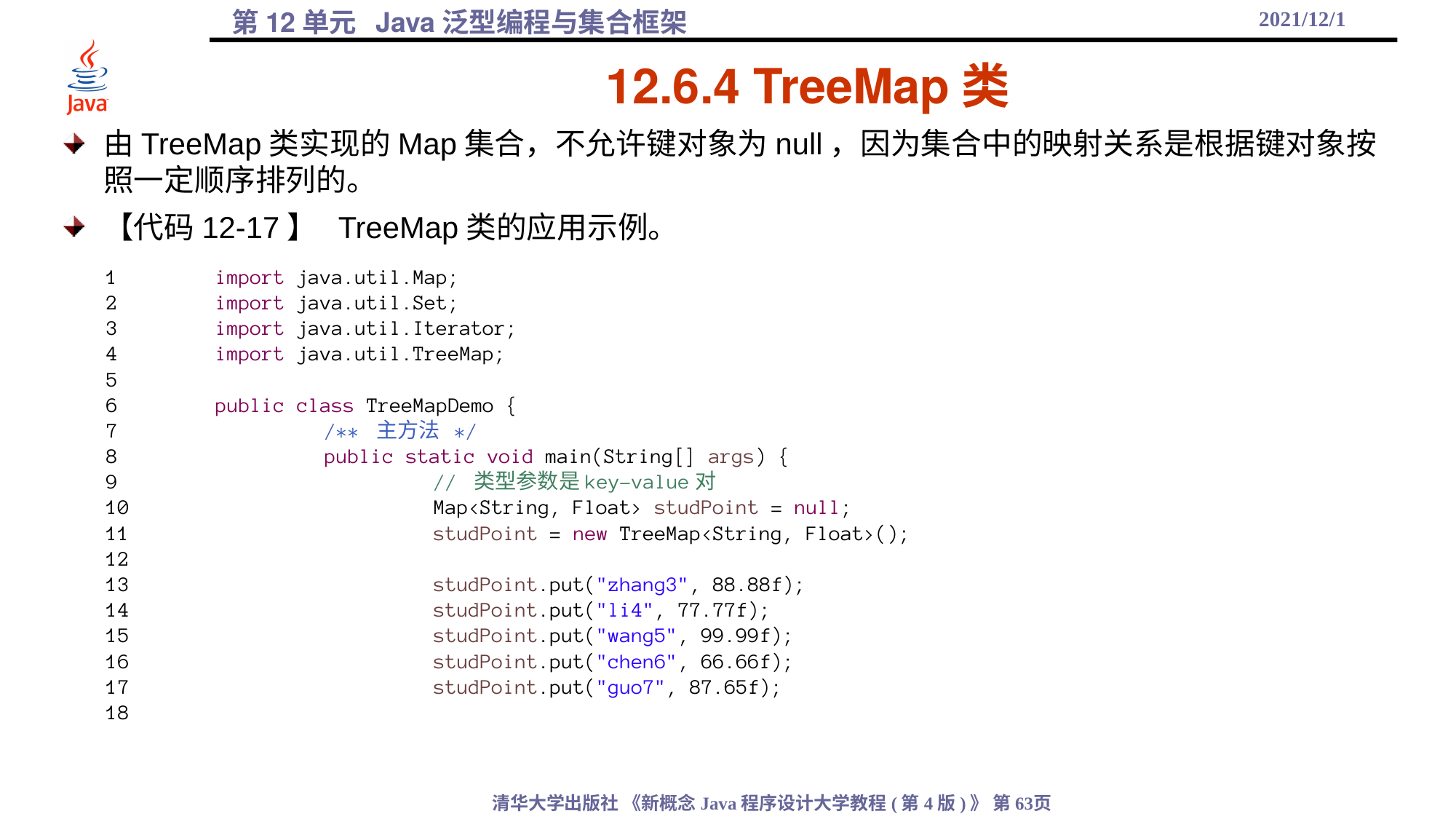

2021/12/1
# 12.6.4 TreeMap类
由TreeMap类实现的Map集合，不允许键对象为null，因为集合中的映射关系是根据键对象按照一定顺序排列的。
【代码12-17】  TreeMap类的应用示例。

1	import java.util.Map;
2	import java.util.Set;
3	import java.util.Iterator;
4	import java.util.TreeMap;
5
6	public class TreeMapDemo {
7		/** 主方法  */
8		public static void main(String[] args) {
9			// 类型参数是key-value对
10			Map<String, Float> studPoint = null;
11			studPoint = new TreeMap<String, Float>();
12
13			studPoint.put("zhang3", 88.88f);
14			studPoint.put("li4", 77.77f);
15			studPoint.put("wang5", 99.99f);
16			studPoint.put("chen6", 66.66f);
17			studPoint.put("guo7", 87.65f);
18